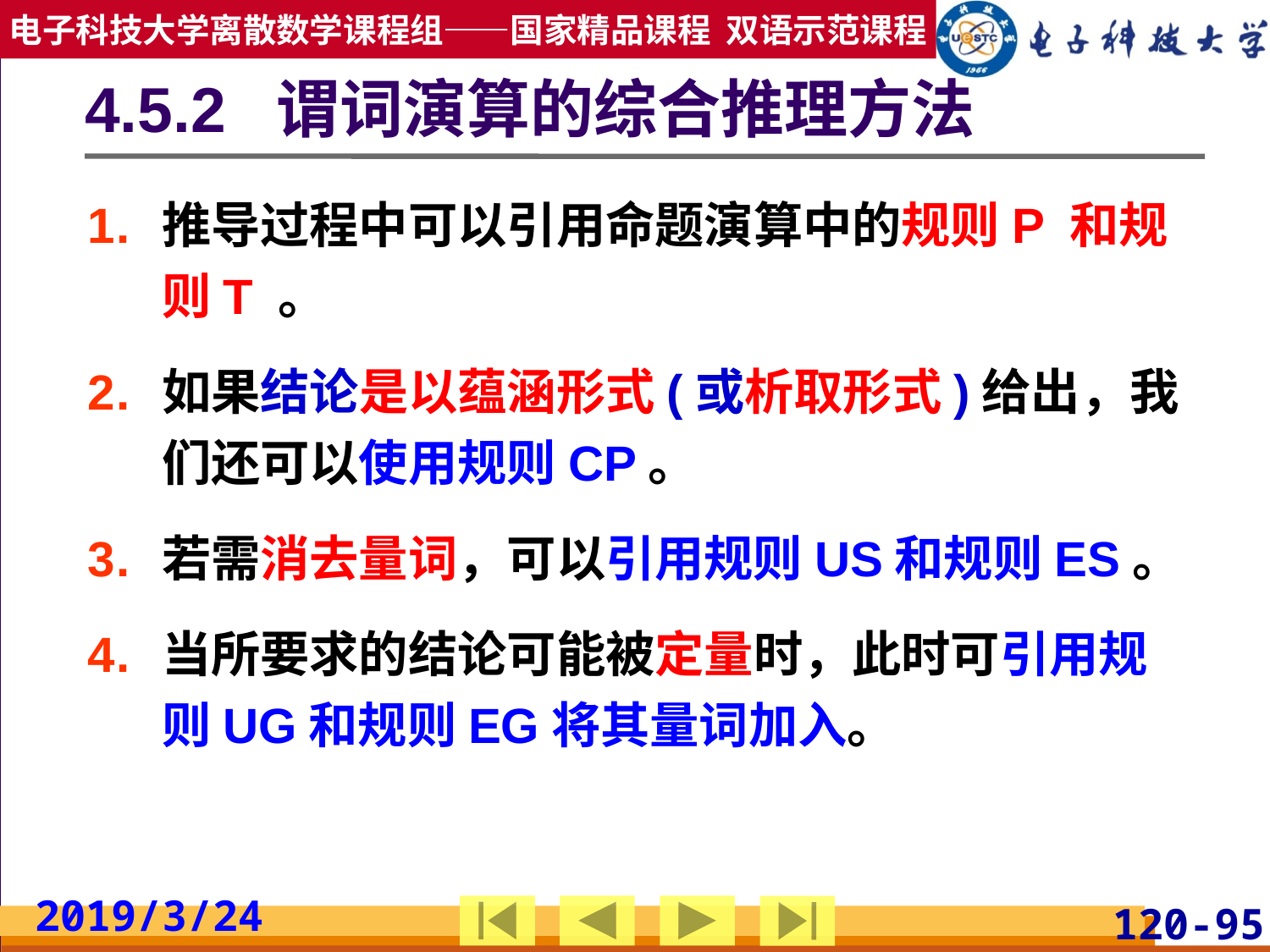

# 4.5.2  谓词演算的综合推理方法
推导过程中可以引用命题演算中的规则P 和规则T 。
如果结论是以蕴涵形式(或析取形式)给出，我们还可以使用规则CP。
若需消去量词，可以引用规则US和规则ES。
当所要求的结论可能被定量时，此时可引用规则UG和规则EG将其量词加入。
2019/3/24